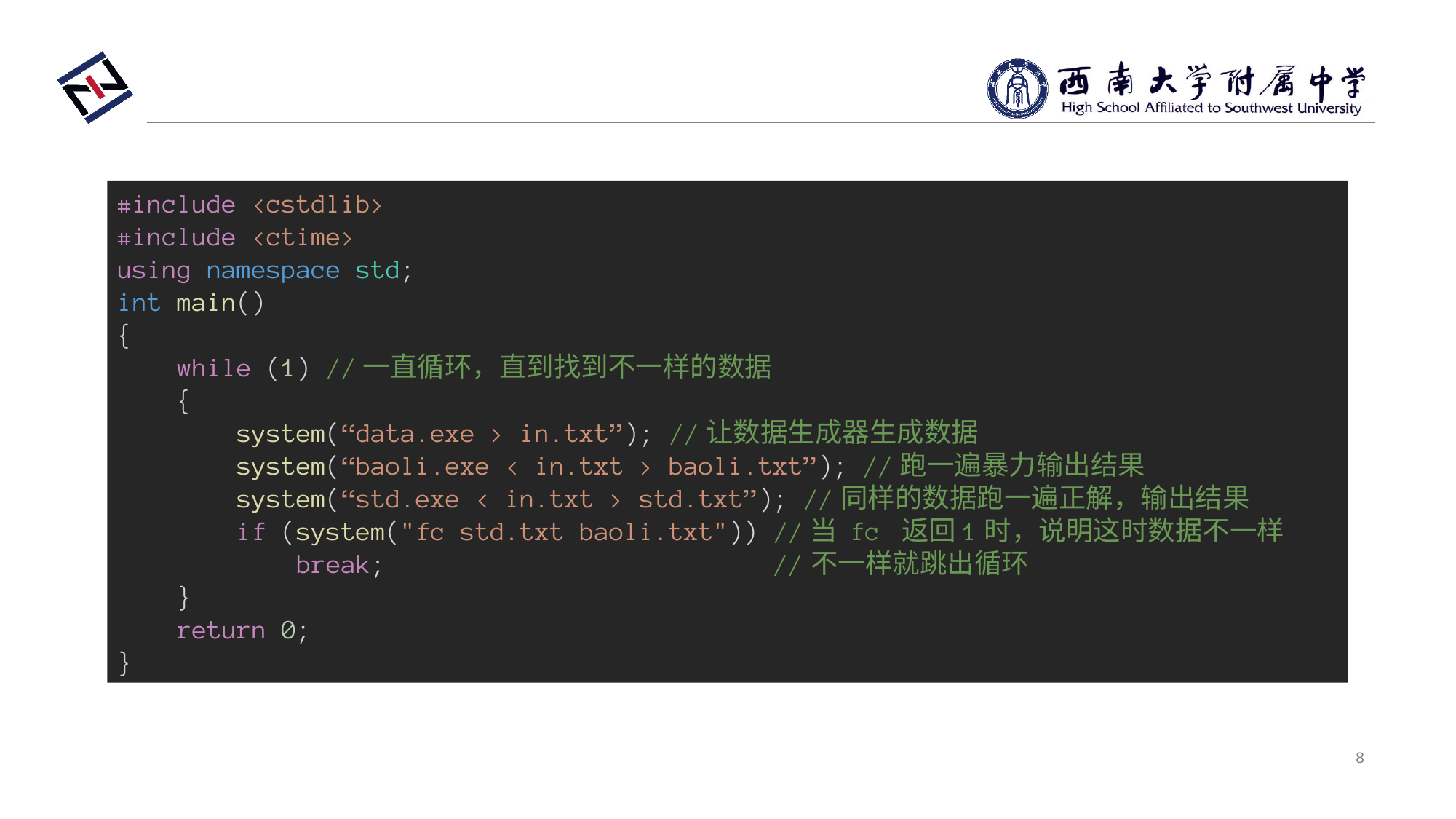

#
#include <cstdlib>
#include <ctime>
using namespace std;
int main()
{
    while (1) //一直循环，直到找到不一样的数据
    {
        system(“data.exe > in.txt”); //让数据生成器生成数据
        system(“baoli.exe < in.txt > baoli.txt”); //跑一遍暴力输出结果
        system(“std.exe < in.txt > std.txt”); //同样的数据跑一遍正解，输出结果
        if (system("fc std.txt baoli.txt")) //当 fc 返回1时，说明这时数据不一样
            break;                          //不一样就跳出循环
    }
    return 0;
}

8